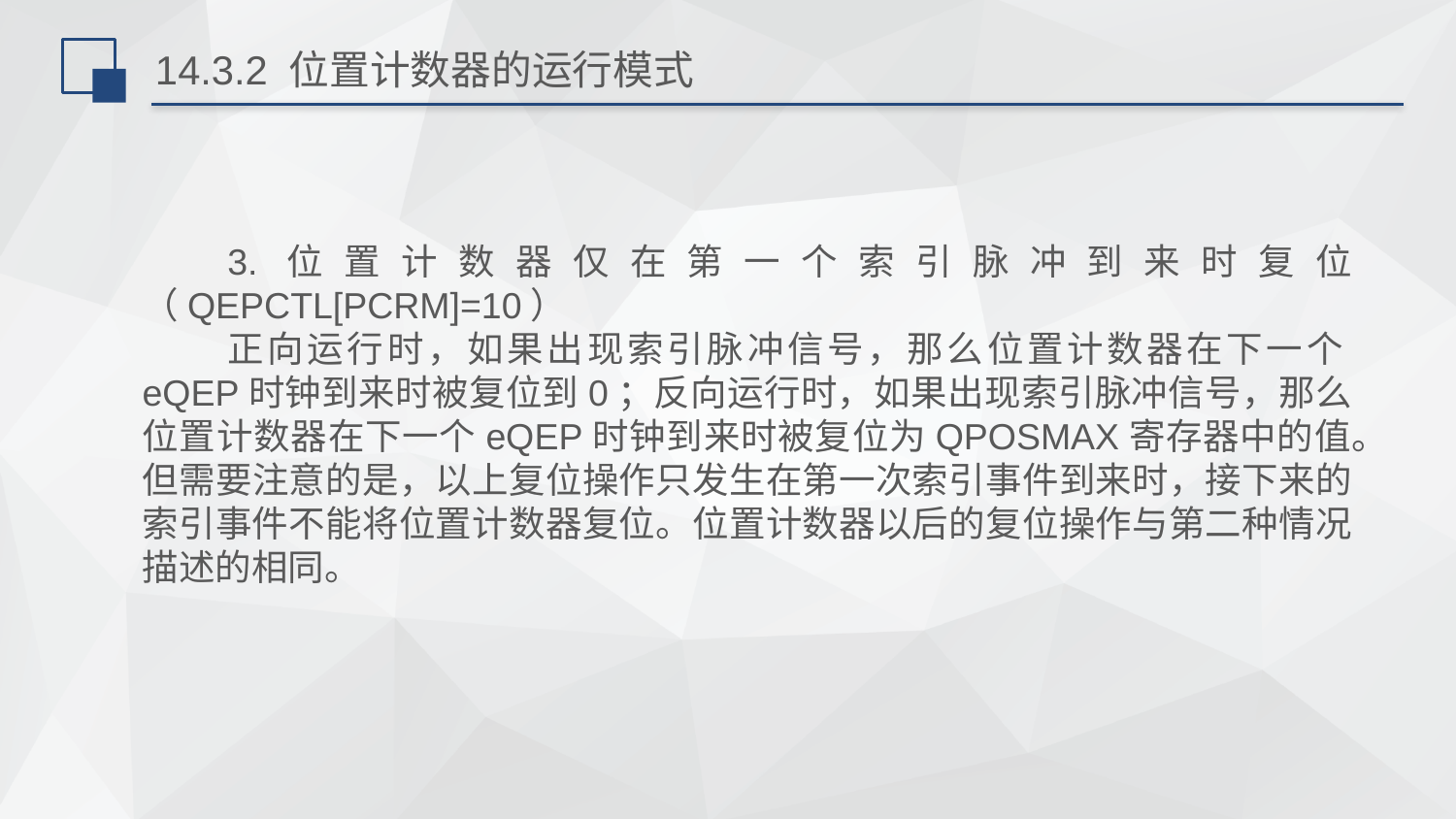

# 14.3.2 位置计数器的运行模式
3.位置计数器仅在第一个索引脉冲到来时复位（QEPCTL[PCRM]=10）
正向运行时，如果出现索引脉冲信号，那么位置计数器在下一个eQEP时钟到来时被复位到0；反向运行时，如果出现索引脉冲信号，那么位置计数器在下一个eQEP时钟到来时被复位为QPOSMAX寄存器中的值。但需要注意的是，以上复位操作只发生在第一次索引事件到来时，接下来的索引事件不能将位置计数器复位。位置计数器以后的复位操作与第二种情况描述的相同。